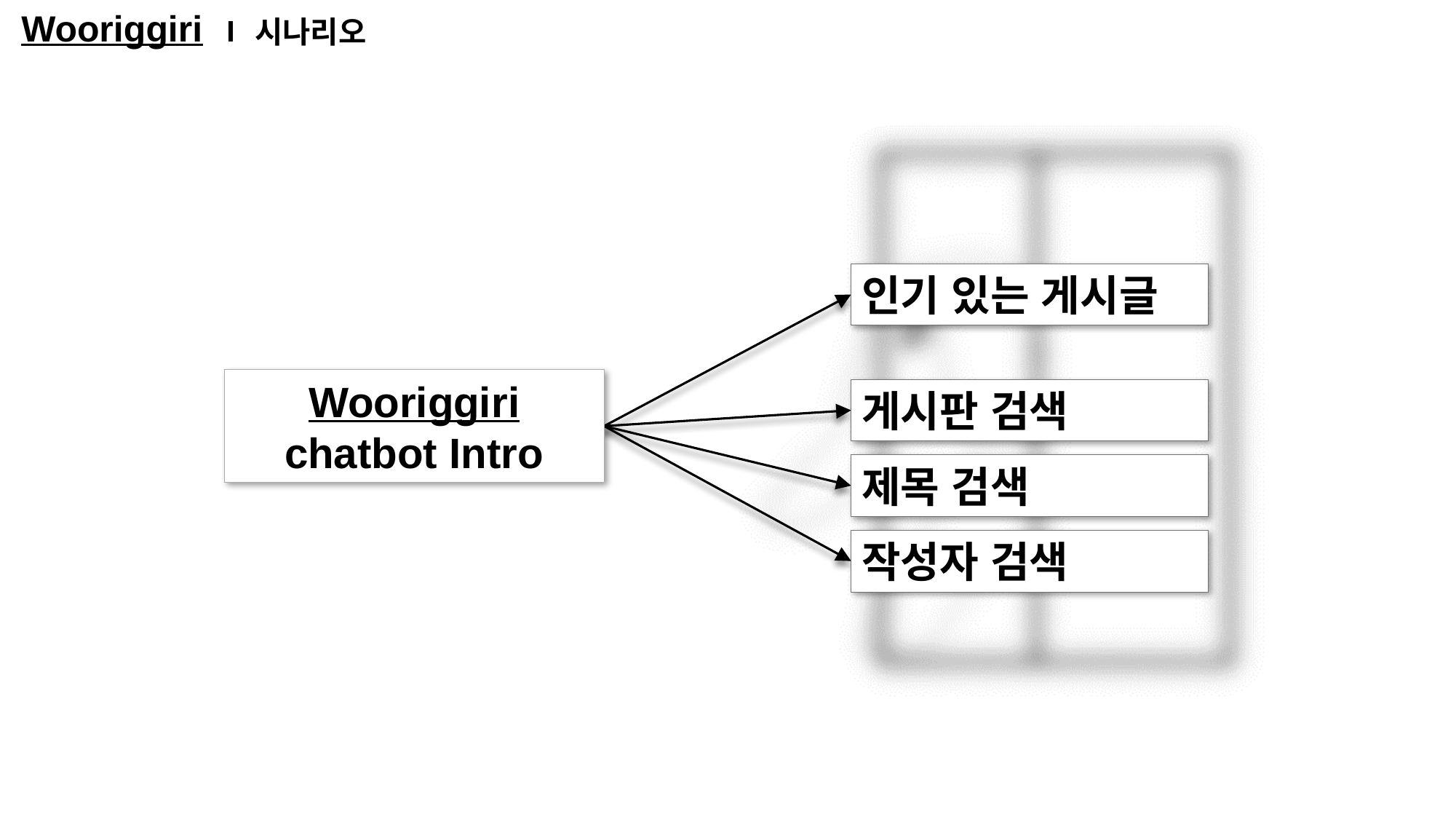

Wooriggiri
시나리오
인기 있는 게시글
게시판 검색
제목 검색
작성자 검색
Wooriggiri chatbot Intro